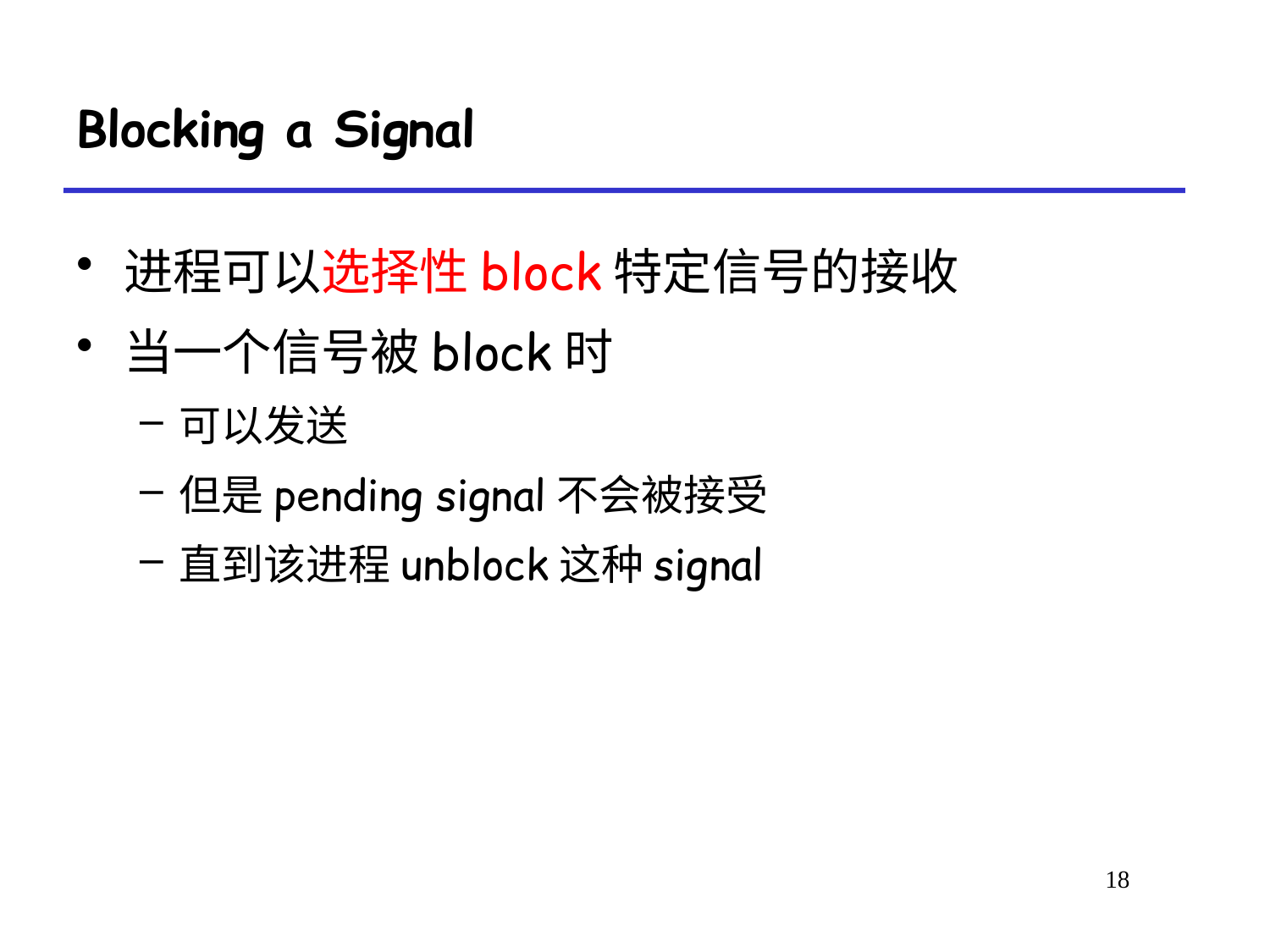

# Blocking a Signal
进程可以选择性block特定信号的接收
当一个信号被block时
可以发送
但是pending signal不会被接受
直到该进程unblock这种signal
18